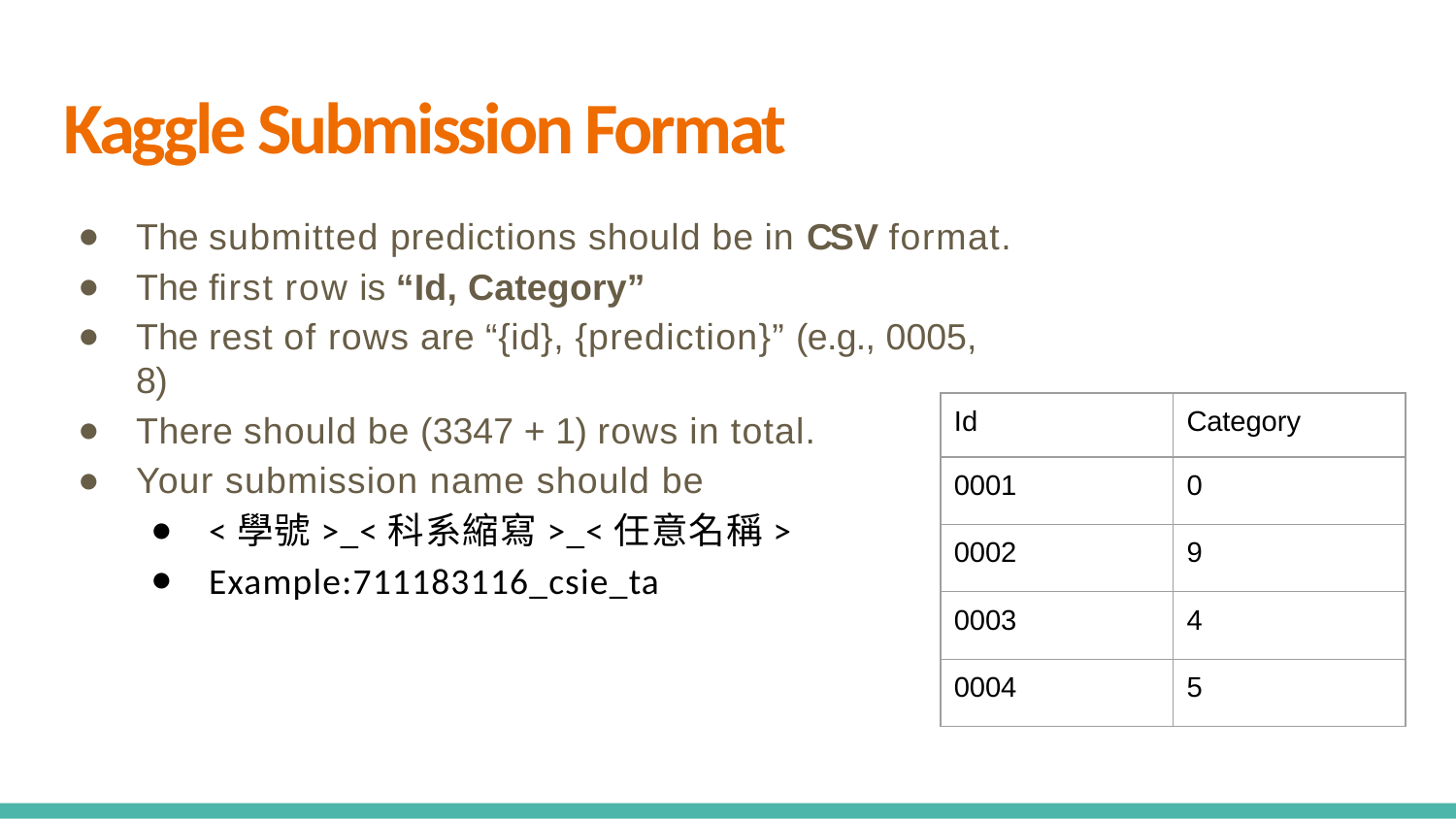

# Kaggle Submission Format
The submitted predictions should be in CSV format.
The ﬁrst row is “Id, Category”
The rest of rows are “{id}, {prediction}” (e.g., 0005, 8)
There should be (3347 + 1) rows in total.
Your submission name should be
<學號>_<科系縮寫>_<任意名稱>
Example:711183116_csie_ta
| Id | Category |
| --- | --- |
| 0001 | 0 |
| 0002 | 9 |
| 0003 | 4 |
| 0004 | 5 |